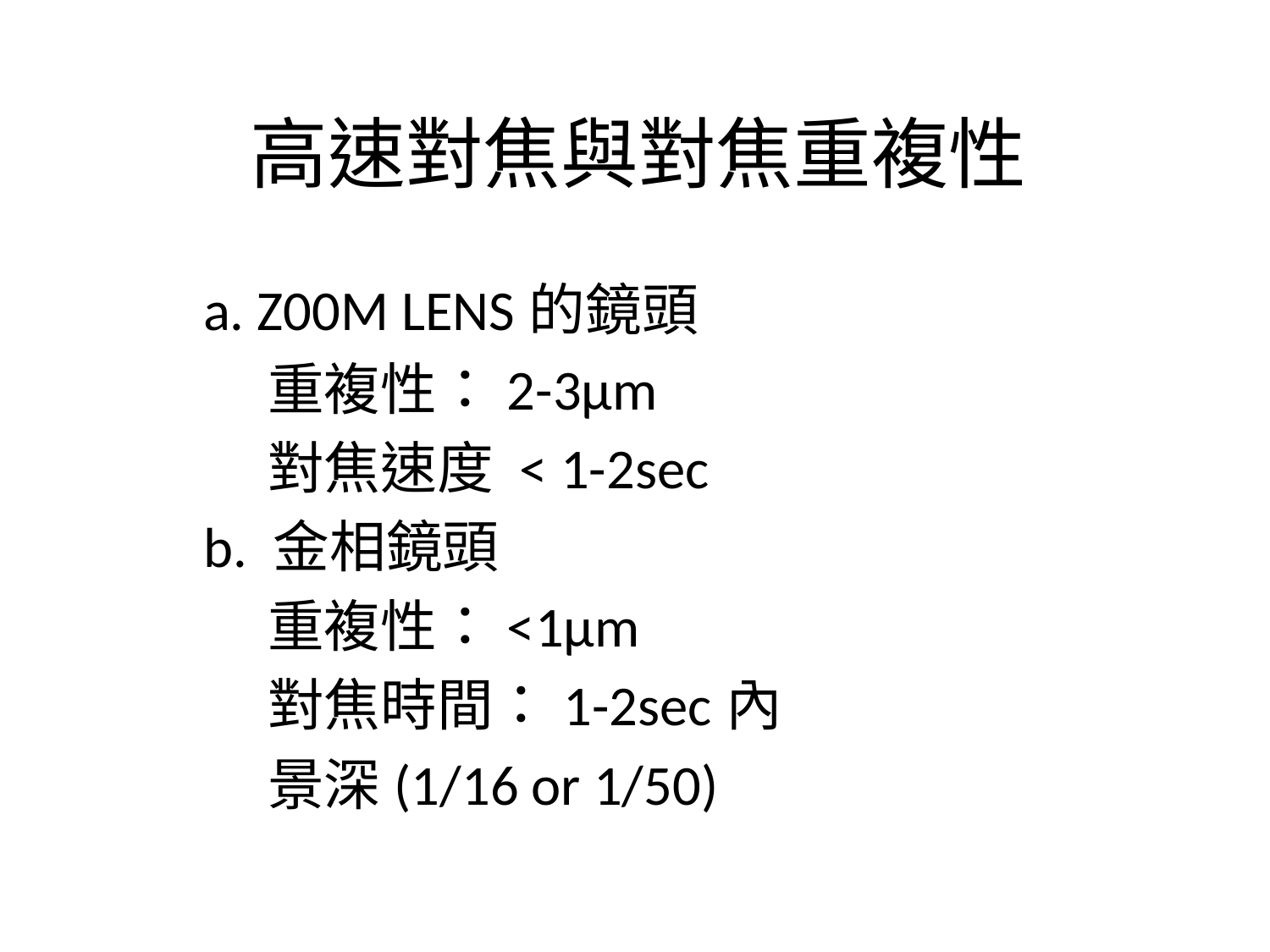

# 高速對焦與對焦重複性
a. Z00M LENS的鏡頭
    重複性：2-3μm
    對焦速度 < 1-2sec
b. 金相鏡頭
    重複性：<1μm
    對焦時間：1-2sec內
    景深(1/16 or 1/50)